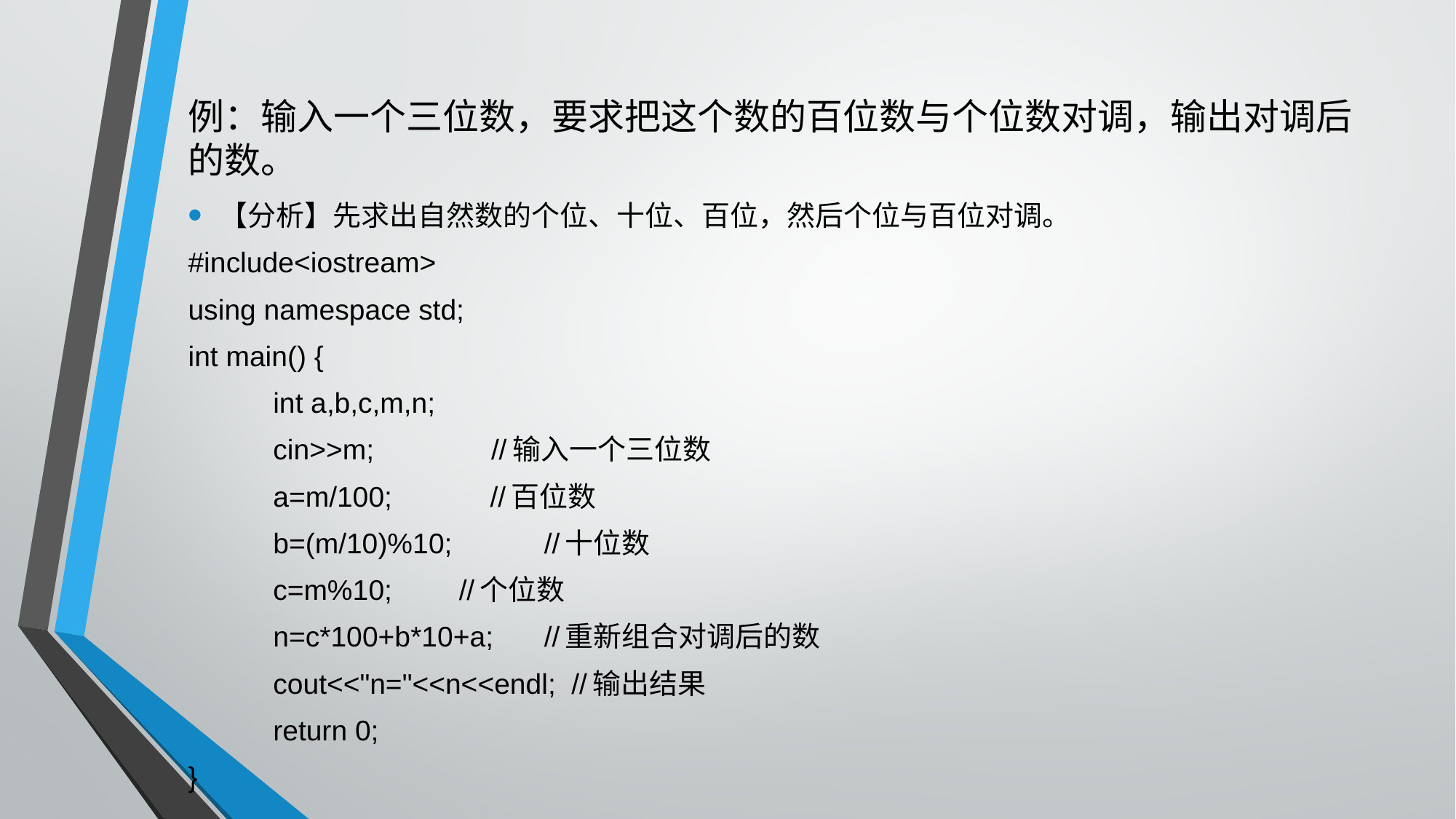

# 例：输入一个三位数，要求把这个数的百位数与个位数对调，输出对调后的数。
【分析】先求出自然数的个位、十位、百位，然后个位与百位对调。
#include<iostream>
using namespace std;
int main() {
	int a,b,c,m,n;
	cin>>m;               //输入一个三位数
	a=m/100; 		      //百位数
	b=(m/10)%10; 		  //十位数
	c=m%10; 			  //个位数
	n=c*100+b*10+a; 	  //重新组合对调后的数
	cout<<"n="<<n<<endl;  //输出结果
	return 0;
}